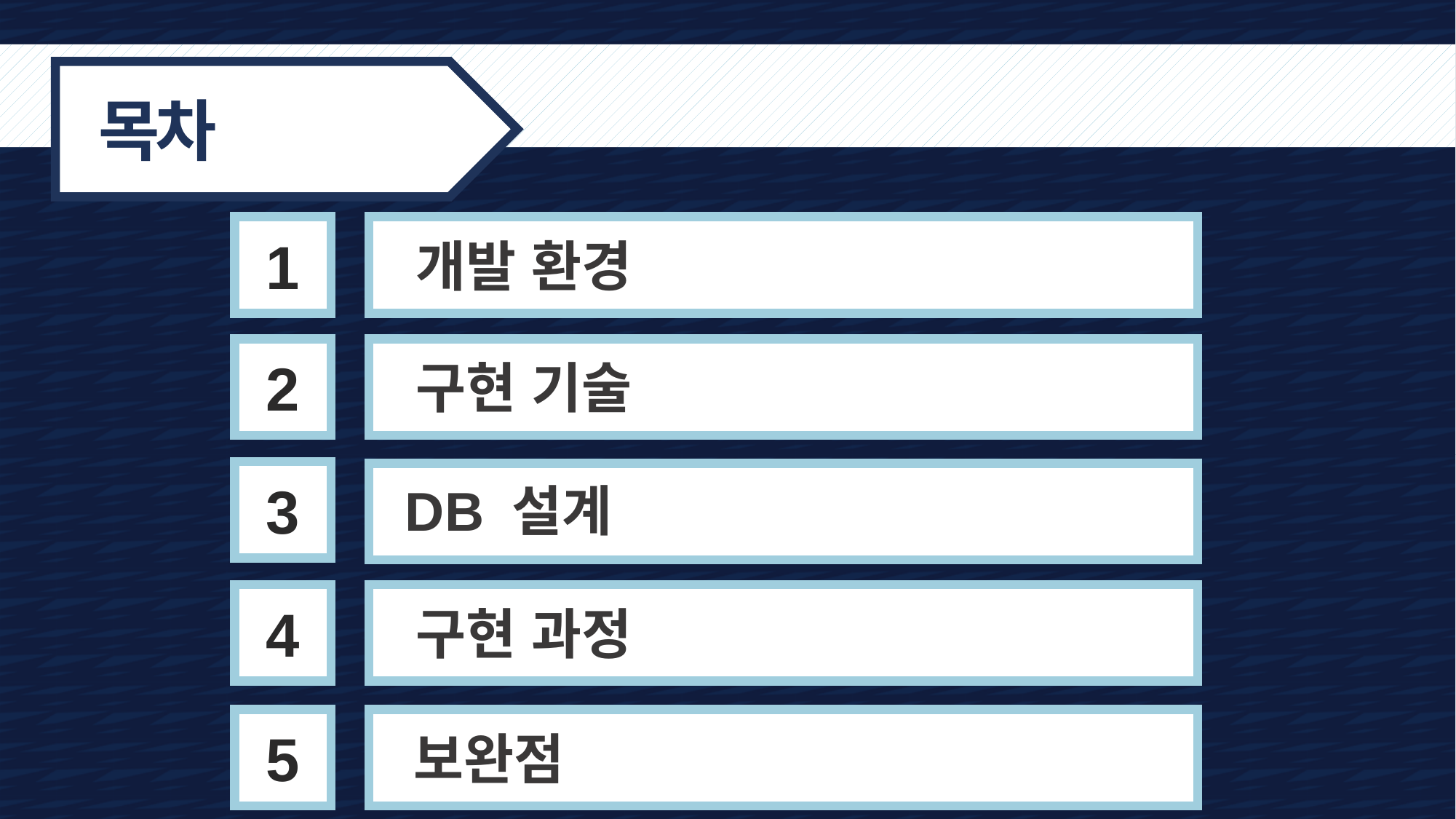

목차
1

개발 환경
2

구현 기술
3

DB 설계
4

구현 과정
5

보완점